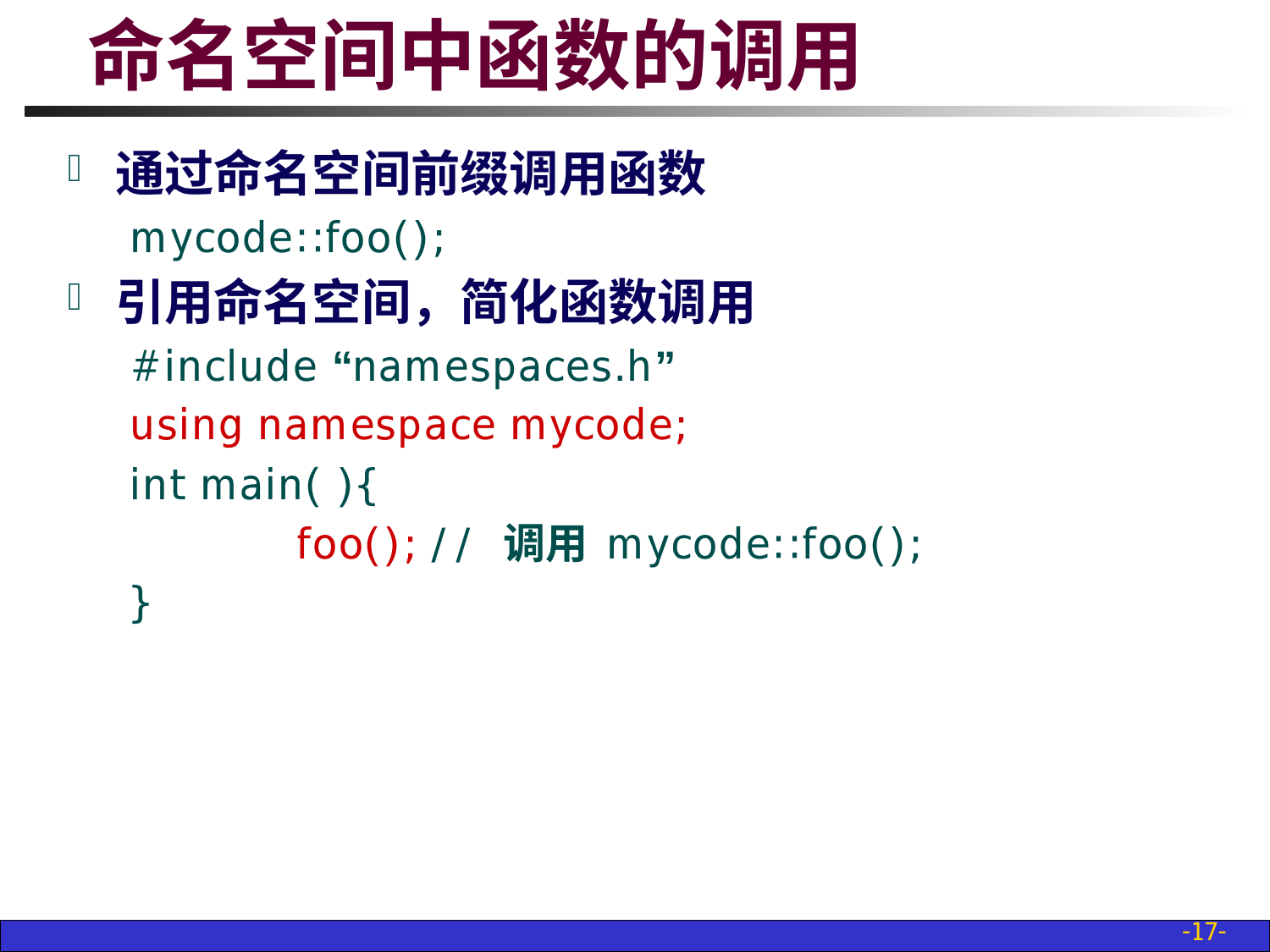

# 命名空间中函数的调用
通过命名空间前缀调用函数
mycode::foo();
引用命名空间，简化函数调用
#include “namespaces.h”
using namespace mycode;
int main( ){
		foo(); // 调用 mycode::foo();
}
-17-